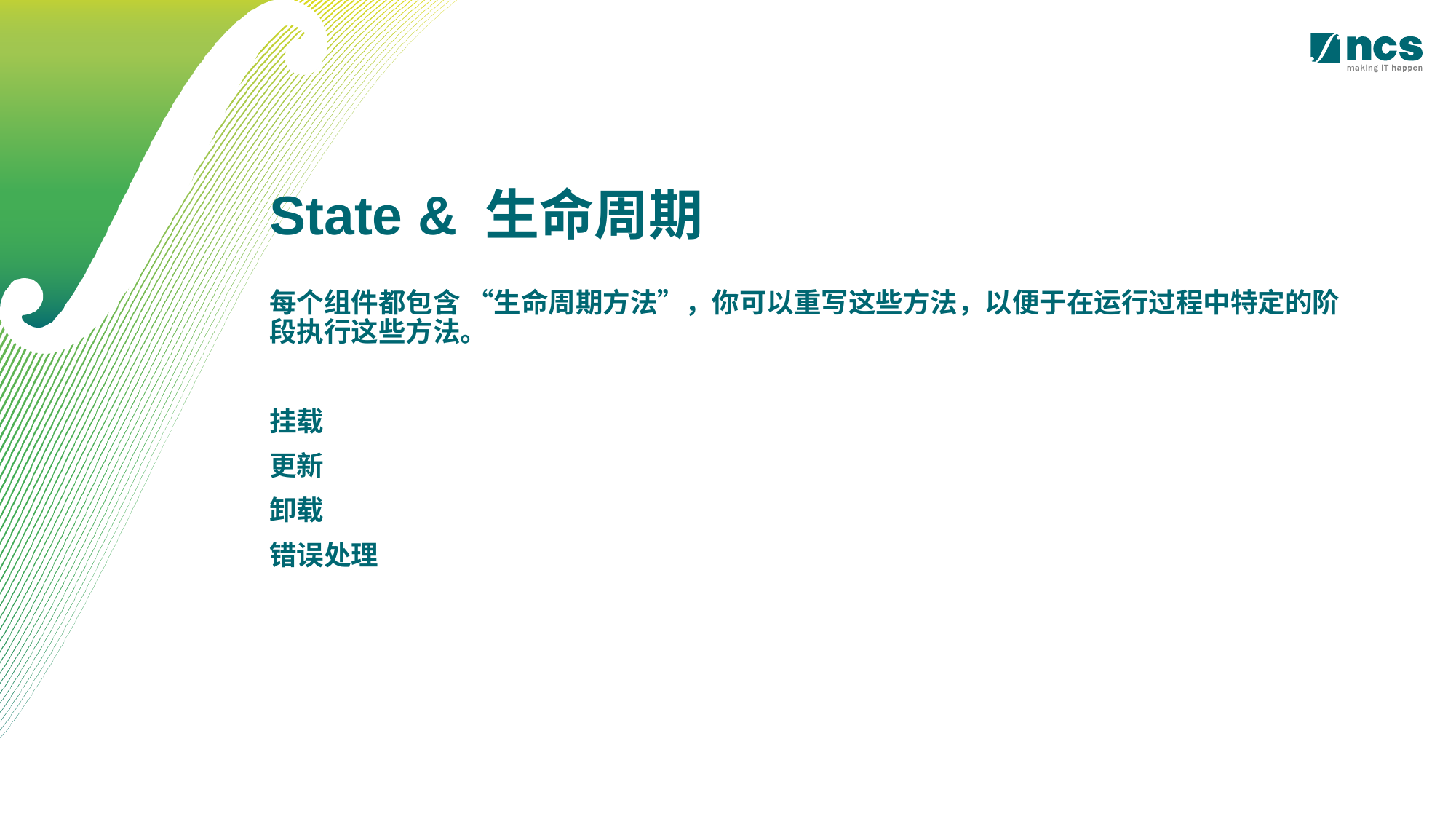

State & 生命周期
每个组件都包含 “生命周期方法”，你可以重写这些方法，以便于在运行过程中特定的阶段执行这些方法。

挂载
更新
卸载
错误处理